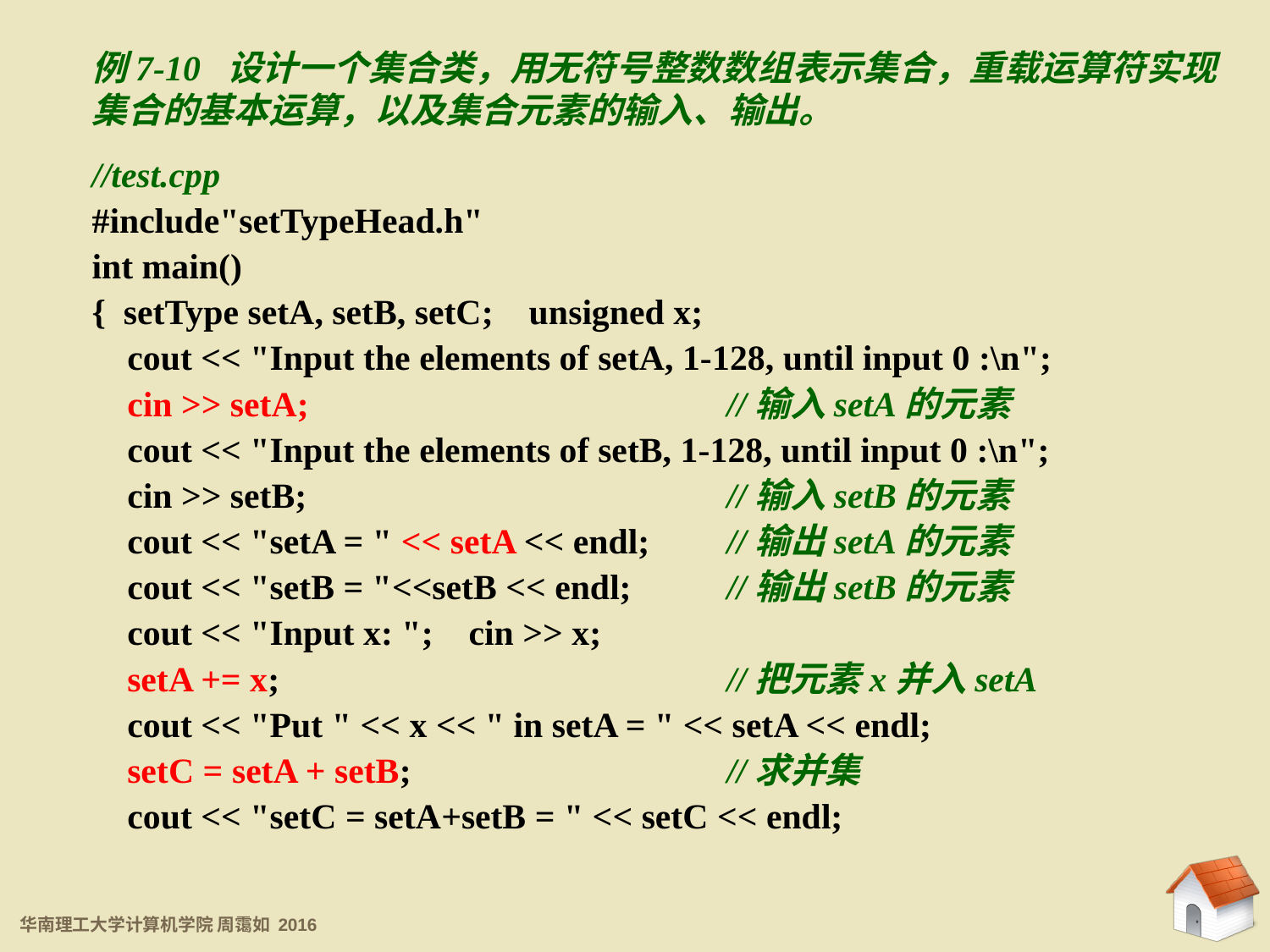

例7-10  设计一个集合类，用无符号整数数组表示集合，重载运算符实现集合的基本运算，以及集合元素的输入、输出。
//test.cpp
#include"setTypeHead.h"
int main()
{  setType setA, setB, setC;    unsigned x;
    cout << "Input the elements of setA, 1-128, until input 0 :\n";
    cin >> setA;				//输入setA的元素
    cout << "Input the elements of setB, 1-128, until input 0 :\n";
    cin >> setB;				//输入setB的元素
    cout << "setA = " << setA << endl; 	//输出setA的元素
    cout << "setB = "<<setB << endl;	//输出setB的元素
    cout << "Input x: ";    cin >> x;
    setA += x;				//把元素x并入setA
    cout << "Put " << x << " in setA = " << setA << endl;
    setC = setA + setB;			//求并集
    cout << "setC = setA+setB = " << setC << endl;